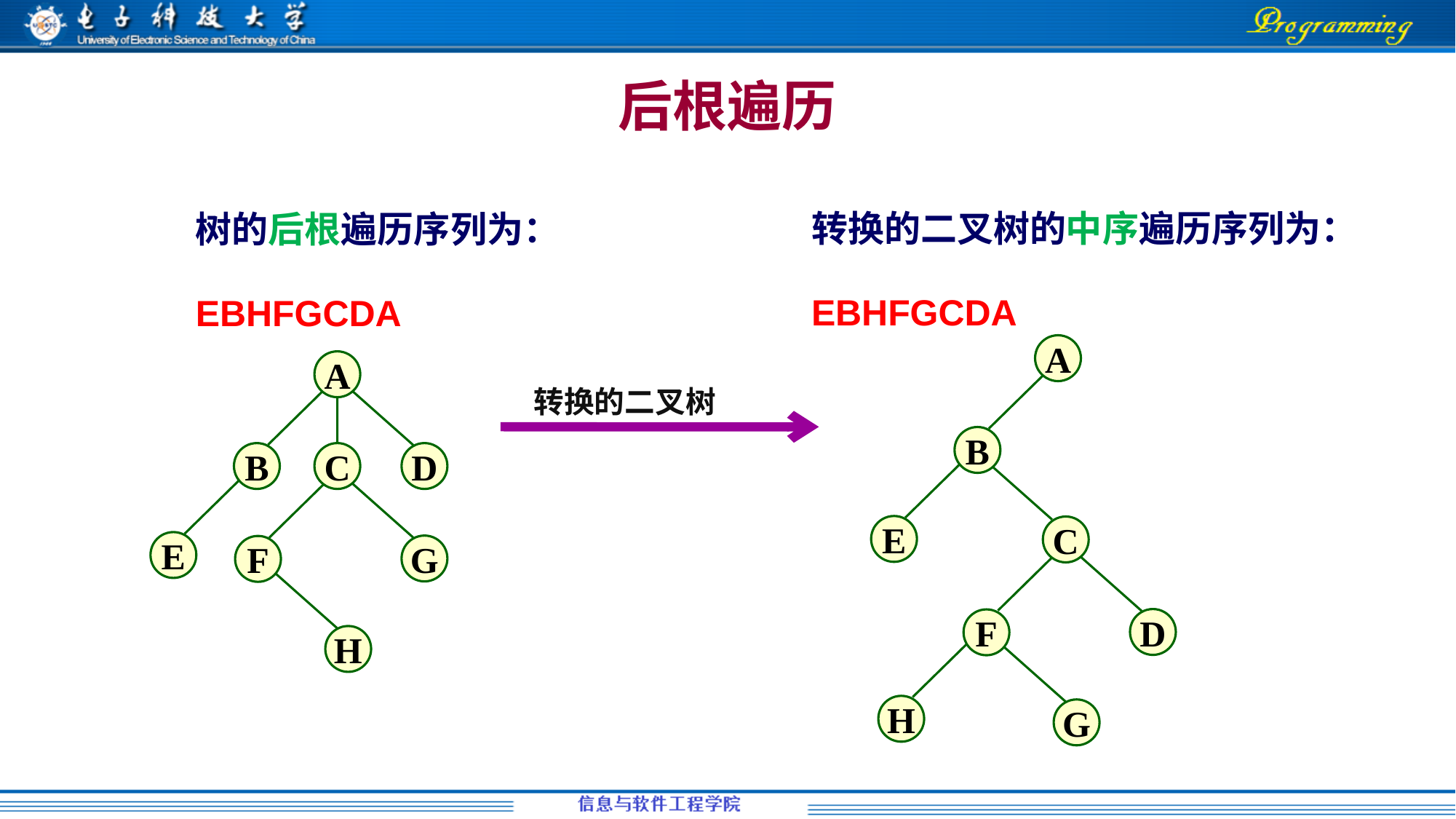

# 后根遍历
转换的二叉树的中序遍历序列为：
EBHFGCDA
树的后根遍历序列为：
EBHFGCDA
A

B

E
C

D
F

H
G
A

B
C
D

E
G
F

H
转换的二叉树